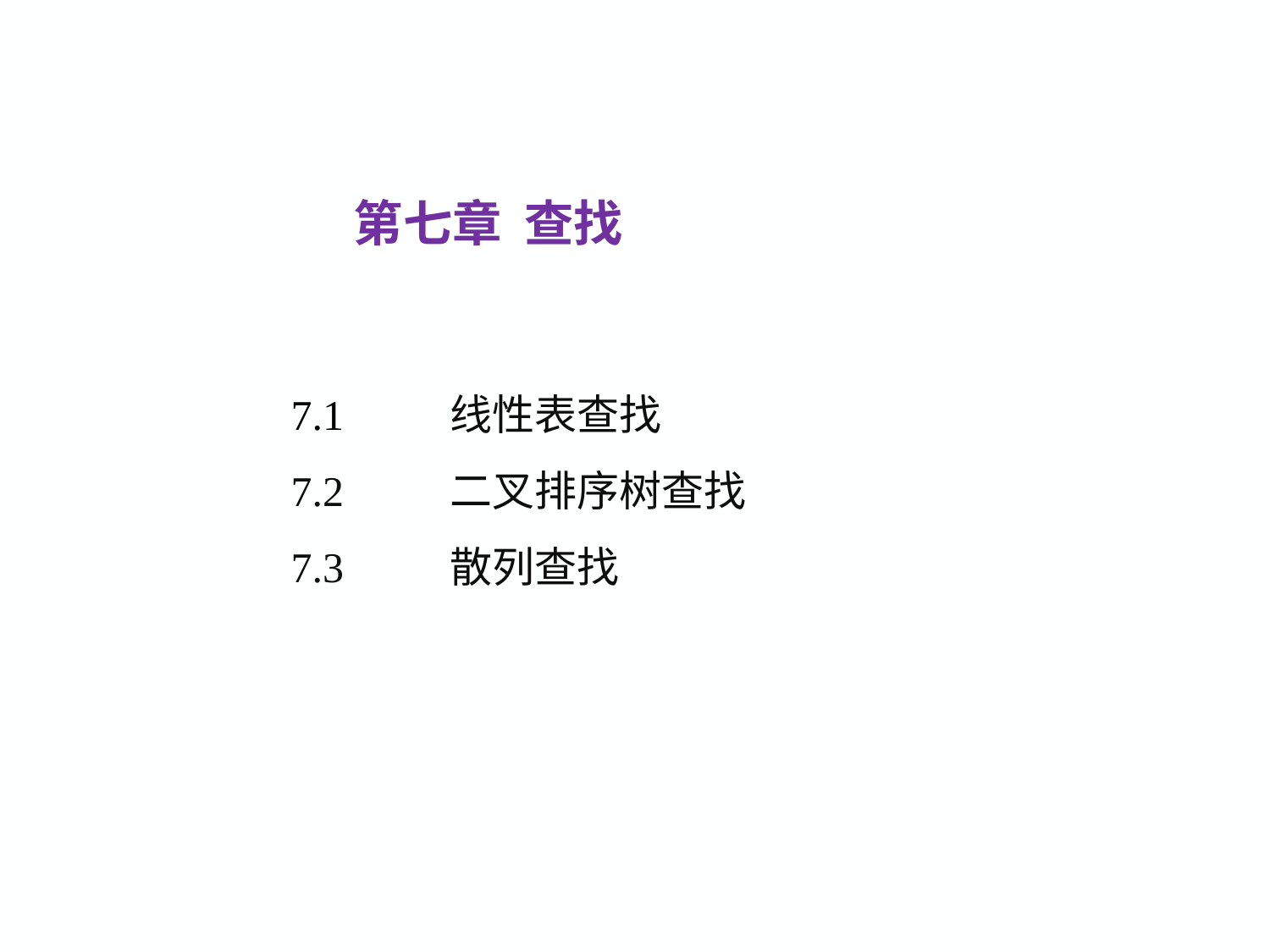

第七章  查找
7.1
7.2
7.3
　线性表查找
　二叉排序树查找
　散列查找